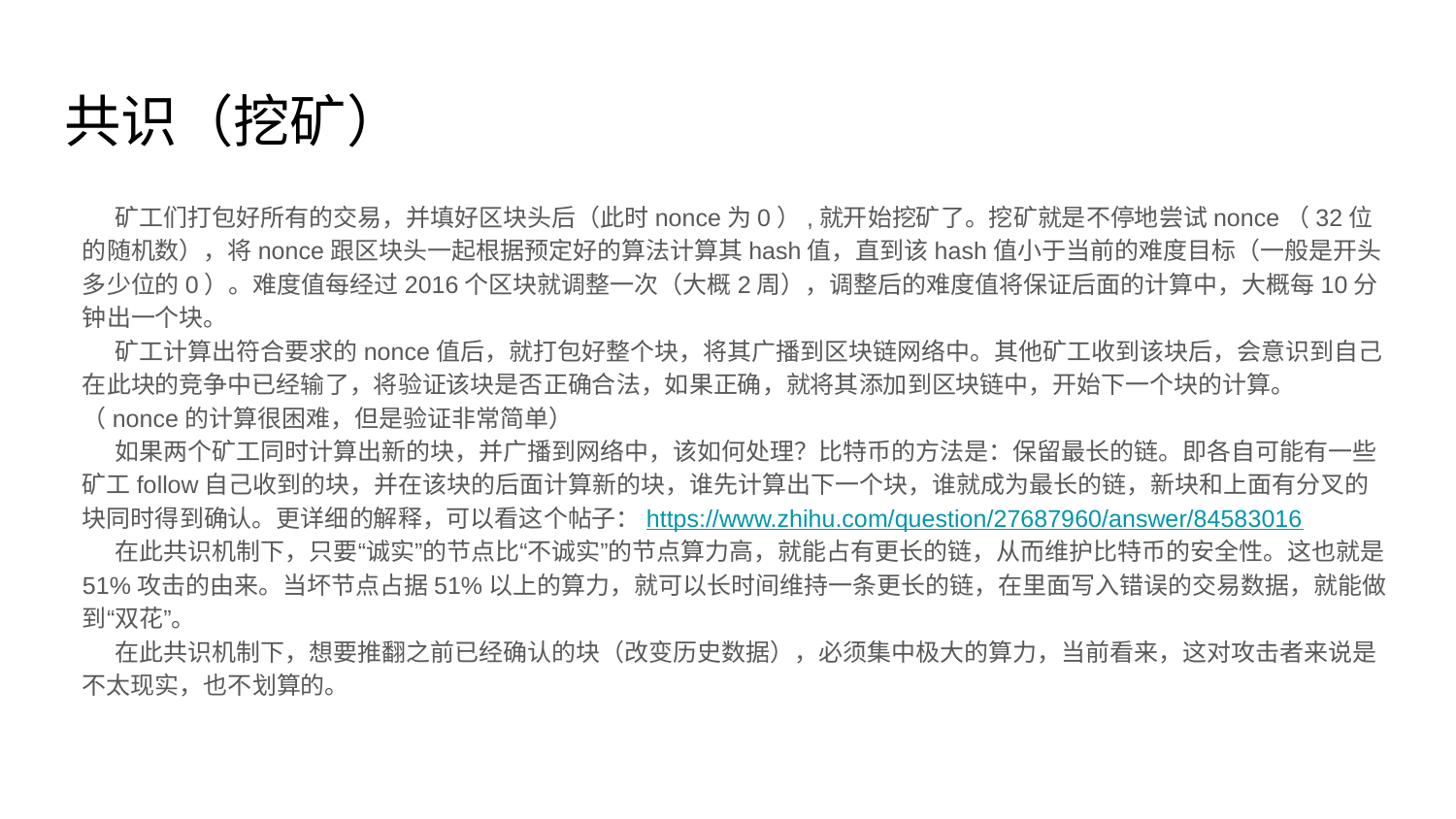

# 共识（挖矿）
    矿工们打包好所有的交易，并填好区块头后（此时nonce为0）,就开始挖矿了。挖矿就是不停地尝试nonce（32位的随机数），将nonce跟区块头一起根据预定好的算法计算其hash值，直到该hash值小于当前的难度目标（一般是开头多少位的0）。难度值每经过2016个区块就调整一次（大概2周），调整后的难度值将保证后面的计算中，大概每10分钟出一个块。
    矿工计算出符合要求的nonce值后，就打包好整个块，将其广播到区块链网络中。其他矿工收到该块后，会意识到自己在此块的竞争中已经输了，将验证该块是否正确合法，如果正确，就将其添加到区块链中，开始下一个块的计算。（nonce的计算很困难，但是验证非常简单）
    如果两个矿工同时计算出新的块，并广播到网络中，该如何处理？比特币的方法是：保留最长的链。即各自可能有一些矿工follow自己收到的块，并在该块的后面计算新的块，谁先计算出下一个块，谁就成为最长的链，新块和上面有分叉的块同时得到确认。更详细的解释，可以看这个帖子：https://www.zhihu.com/question/27687960/answer/84583016
    在此共识机制下，只要“诚实”的节点比“不诚实”的节点算力高，就能占有更长的链，从而维护比特币的安全性。这也就是51%攻击的由来。当坏节点占据51%以上的算力，就可以长时间维持一条更长的链，在里面写入错误的交易数据，就能做到“双花”。
    在此共识机制下，想要推翻之前已经确认的块（改变历史数据），必须集中极大的算力，当前看来，这对攻击者来说是不太现实，也不划算的。